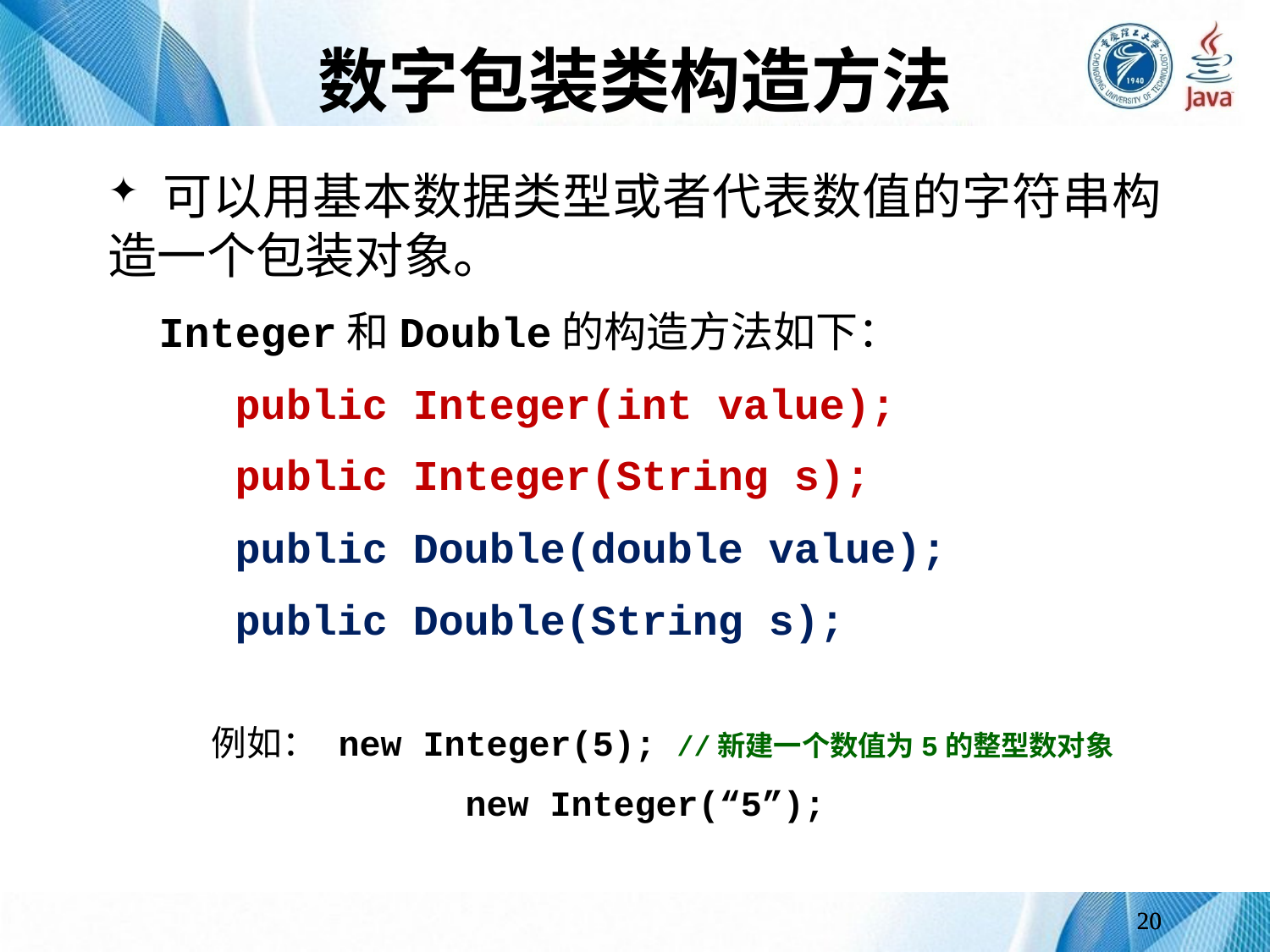

# 数字包装类构造方法
 可以用基本数据类型或者代表数值的字符串构造一个包装对象。
  Integer和Double的构造方法如下：
public Integer(int value);
public Integer(String s);
public Double(double value);
public Double(String s);

	例如： 	new Integer(5); //新建一个数值为5的整型数对象
			new Integer(“5”);
20
20